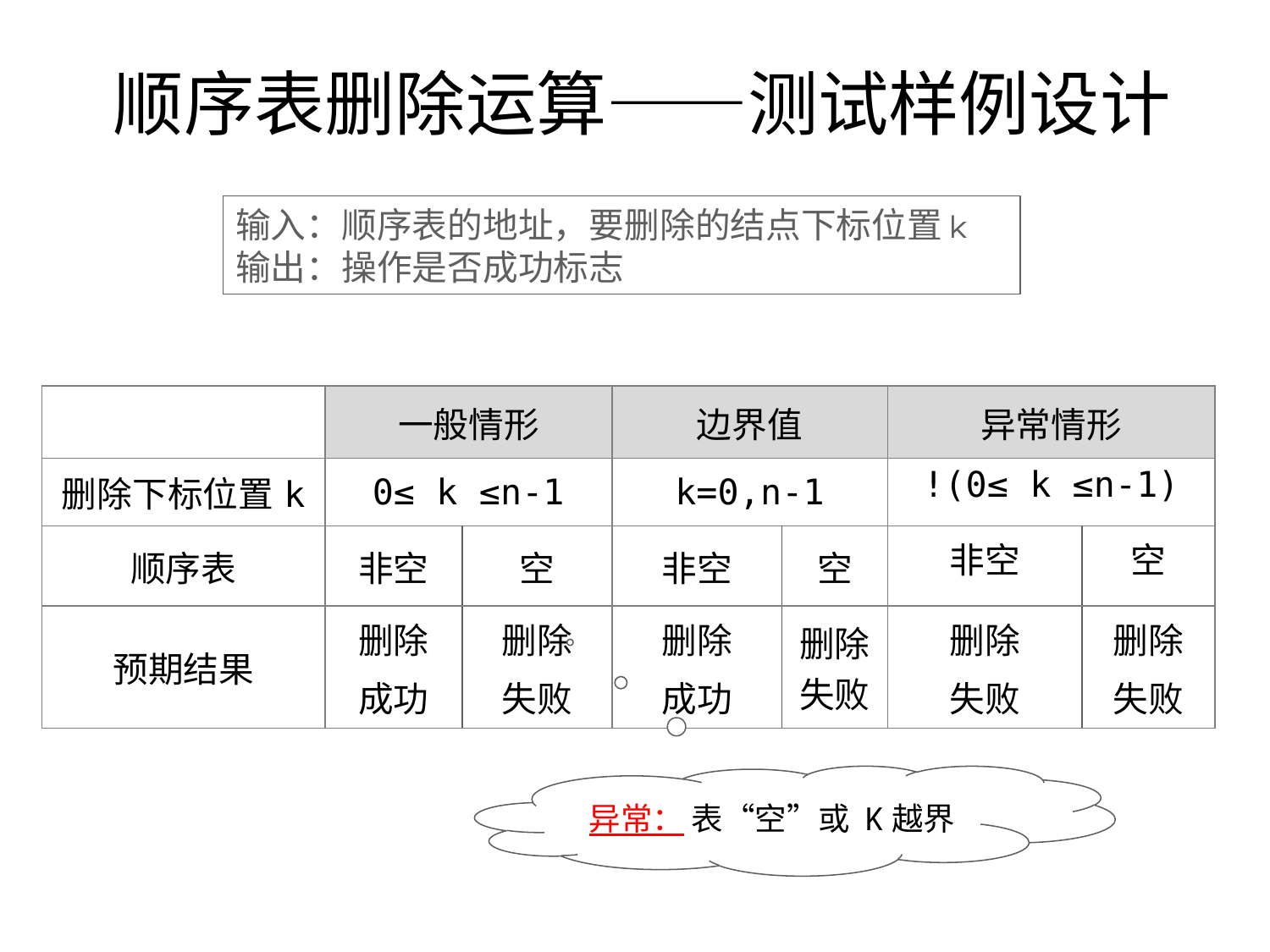

# 顺序表删除运算——测试样例设计
输入：顺序表的地址，要删除的结点下标位置k
输出：操作是否成功标志
|  | 一般情形 |  | 边界值 |  | 异常情形 |  |
| --- | --- | --- | --- | --- | --- | --- |
| 删除下标位置k | 0≤ k ≤n-1 |  | k=0,n-1 |  | !(0≤ k ≤n-1) |  |
| 顺序表 | 非空 | 空 | 非空 | 空 | 非空 | 空 |
| 预期结果 | 删除 成功 | 删除 失败 | 删除 成功 | 删除失败 | 删除 失败 | 删除 失败 |
异常： 表“空”或 K越界